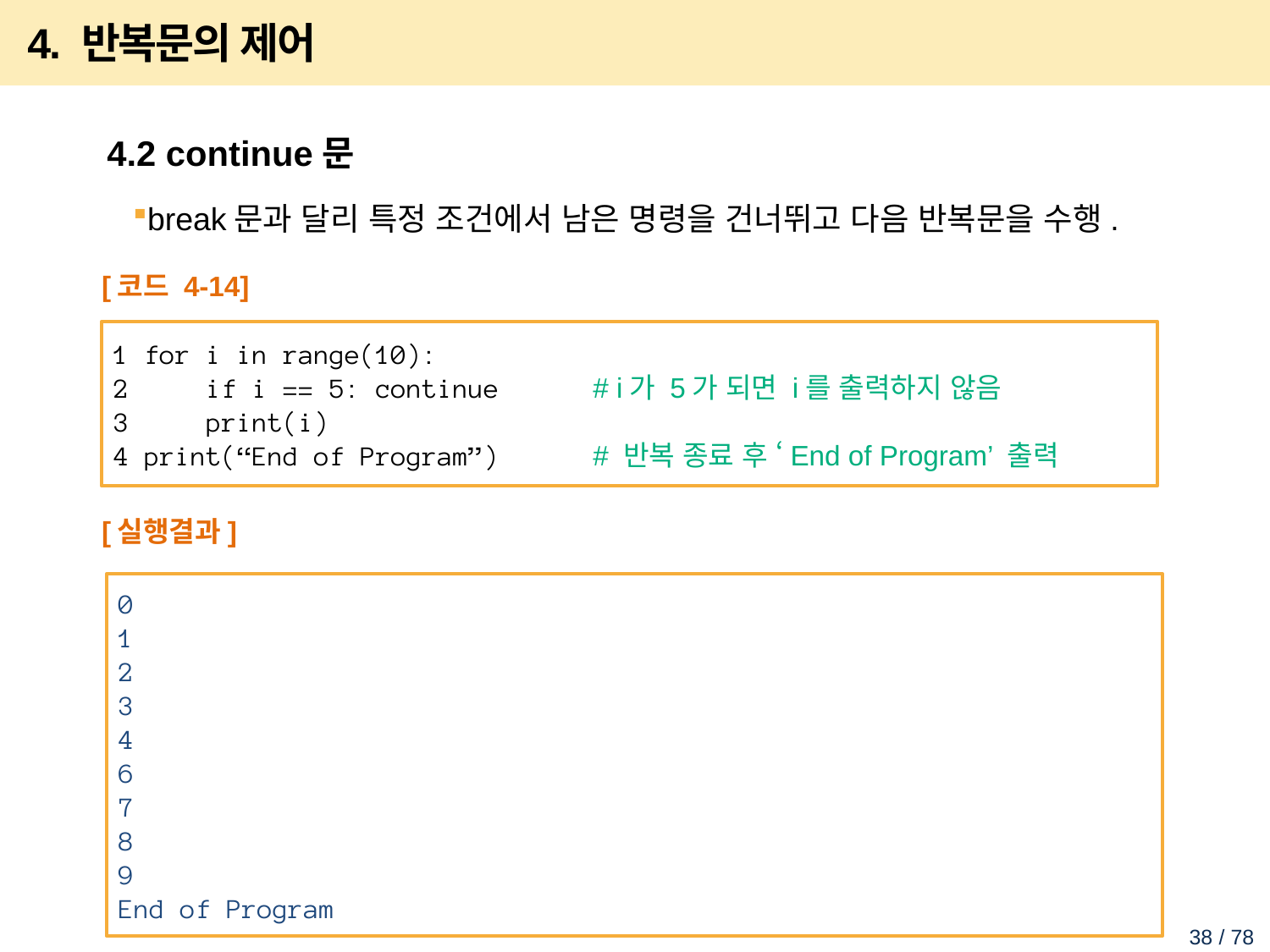

# 4. 반복문의 제어
4.2 continue문
break문과 달리 특정 조건에서 남은 명령을 건너뛰고 다음 반복문을 수행.

[코드 4-14]
1 for i in range(10):
2     if i == 5: continue      # i가 5가 되면 i를 출력하지 않음
3     print(i)
4 print(“End of Program”)      # 반복 종료 후 ‘End of Program’ 출력
[실행결과]
0
1
2
3
4
6
7
8
9
End of Program